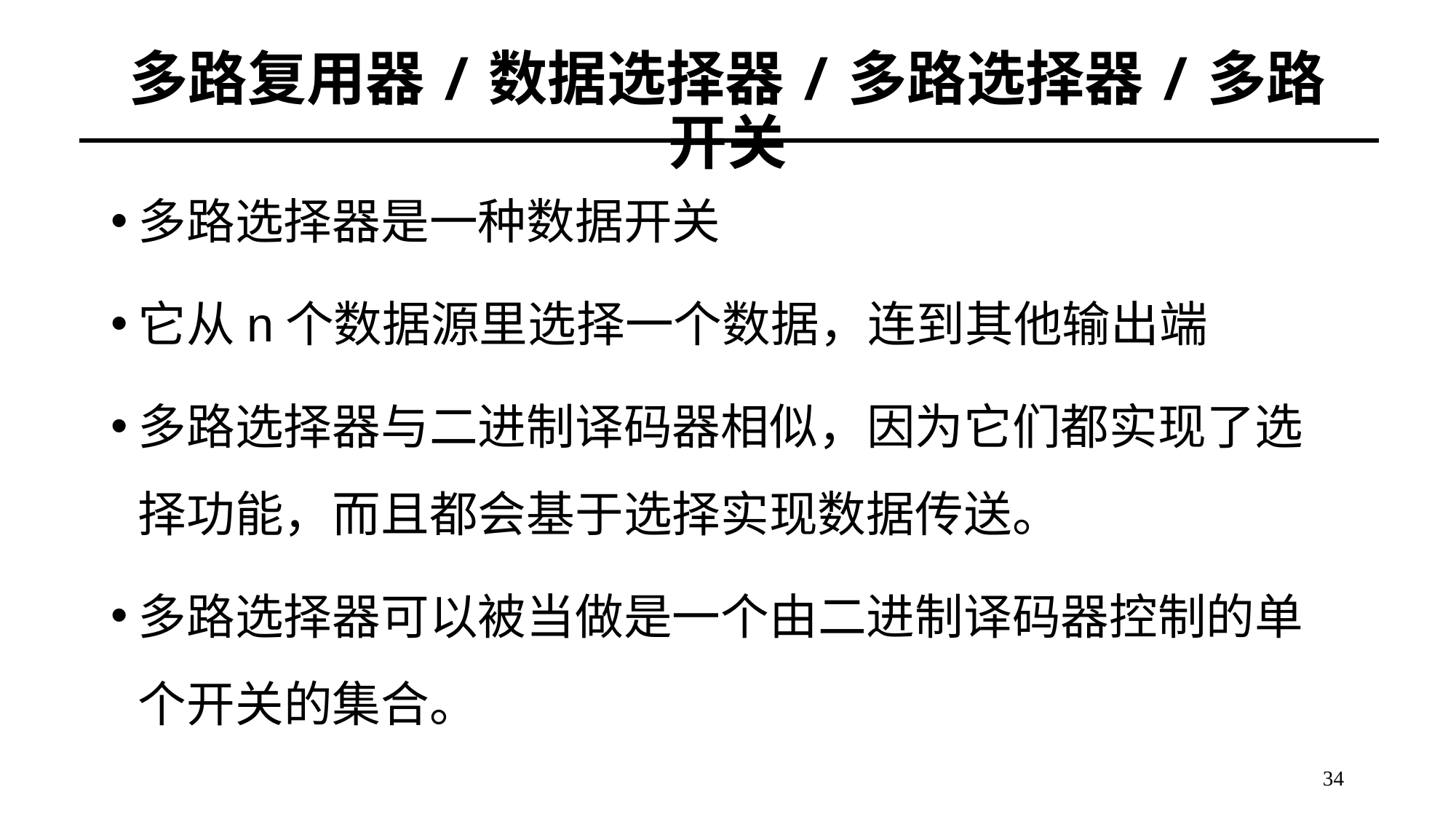

# 多路复用器/数据选择器/多路选择器/多路开关
多路选择器是一种数据开关
它从n个数据源里选择一个数据，连到其他输出端
多路选择器与二进制译码器相似，因为它们都实现了选择功能，而且都会基于选择实现数据传送。
多路选择器可以被当做是一个由二进制译码器控制的单个开关的集合。
34